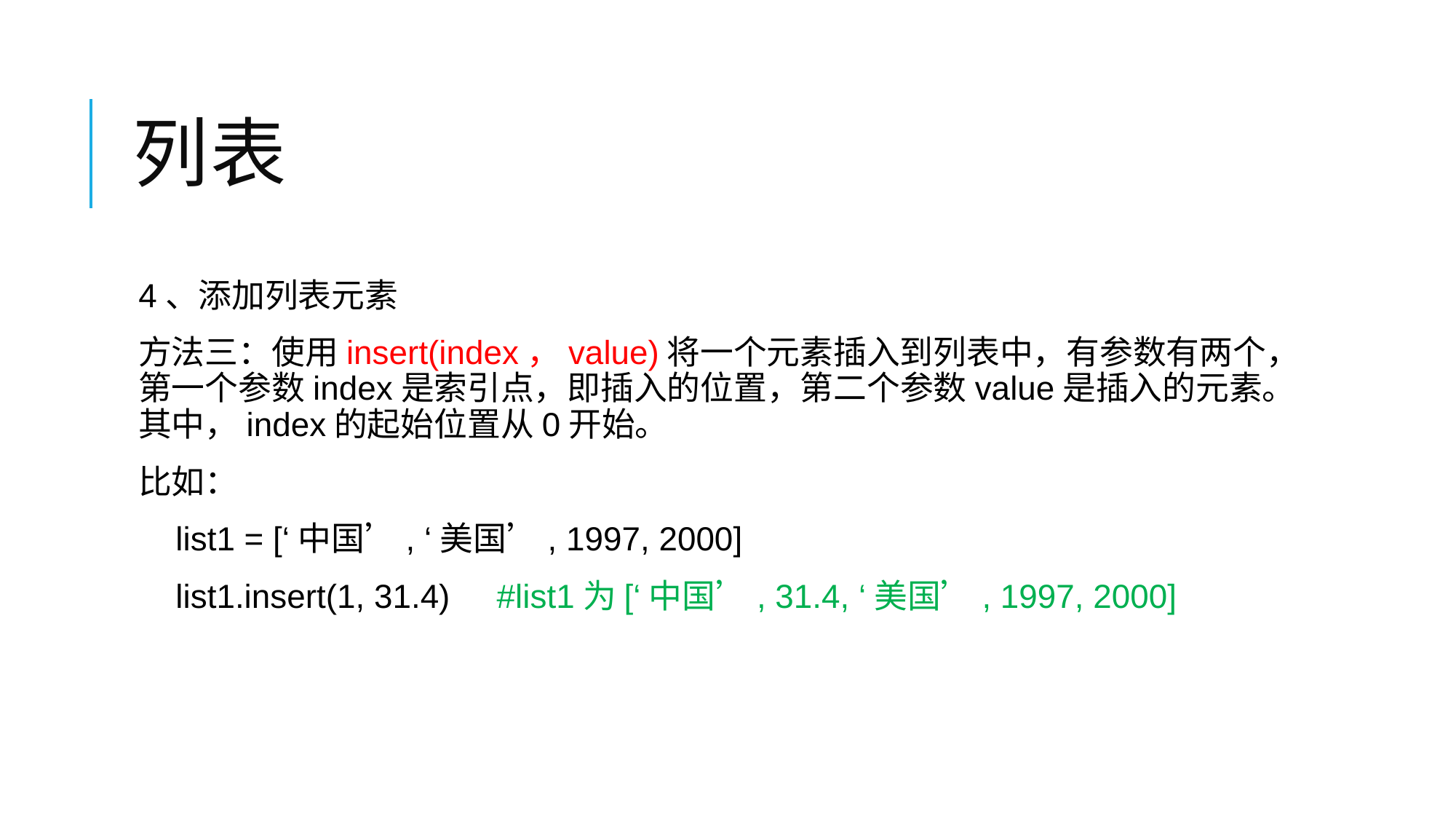

# 列表
4、添加列表元素
方法三：使用insert(index，value)将一个元素插入到列表中，有参数有两个，第一个参数index是索引点，即插入的位置，第二个参数value是插入的元素。其中，index的起始位置从0开始。
比如：
    list1 = [‘中国’, ‘美国’, 1997, 2000]
    list1.insert(1, 31.4)     #list1为[‘中国’, 31.4, ‘美国’, 1997, 2000]